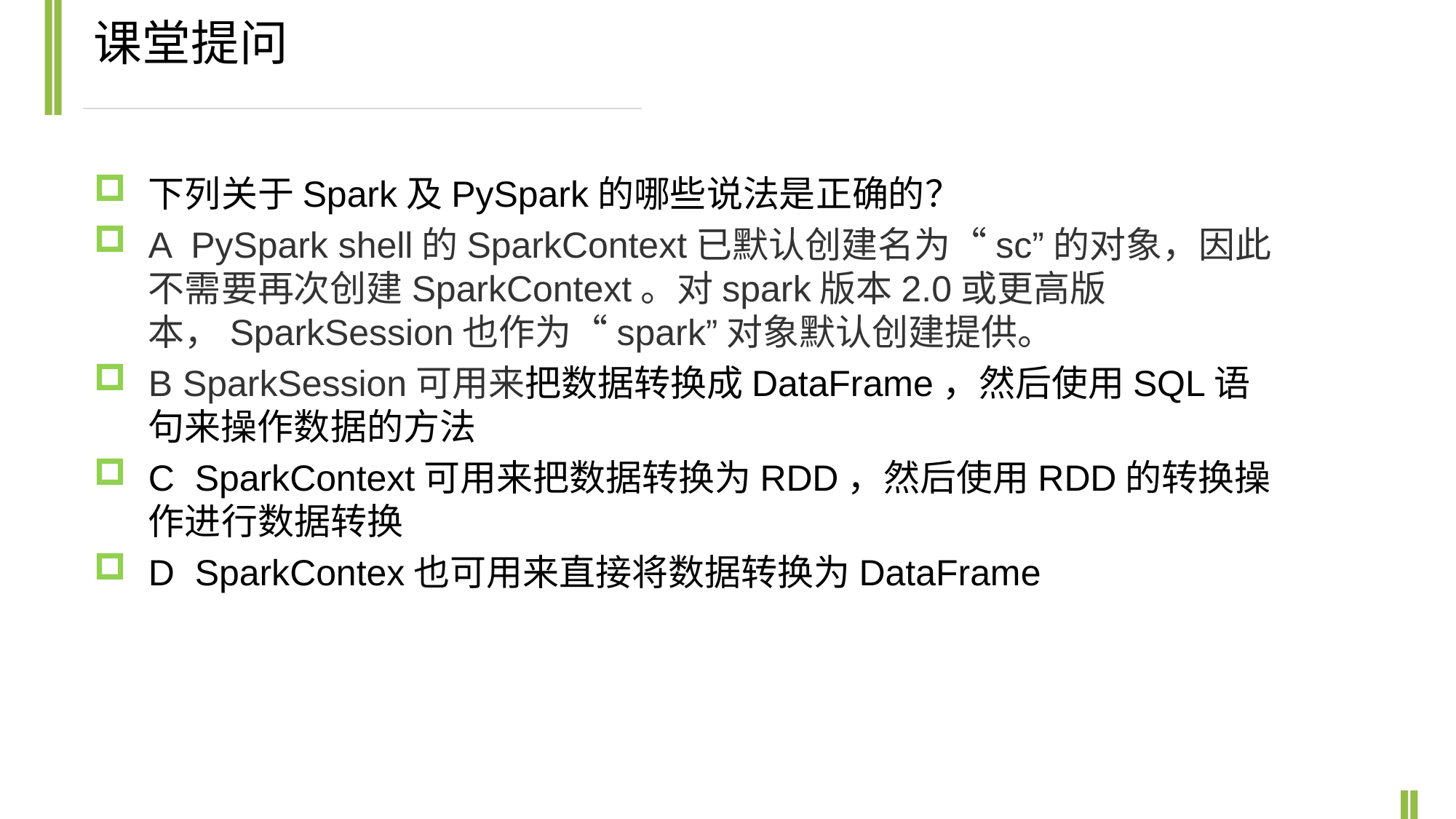

课堂提问

下列关于Spark及PySpark的哪些说法是正确的？
A  PySpark shell的SparkContext已默认创建名为“sc”的对象，因此不需要再次创建SparkContext。对spark版本2.0或更高版本，SparkSession也作为“spark”对象默认创建提供。
B SparkSession可用来把数据转换成DataFrame，然后使用SQL语句来操作数据的方法
C  SparkContext可用来把数据转换为RDD，然后使用RDD的转换操作进行数据转换
D  SparkContex也可用来直接将数据转换为DataFrame